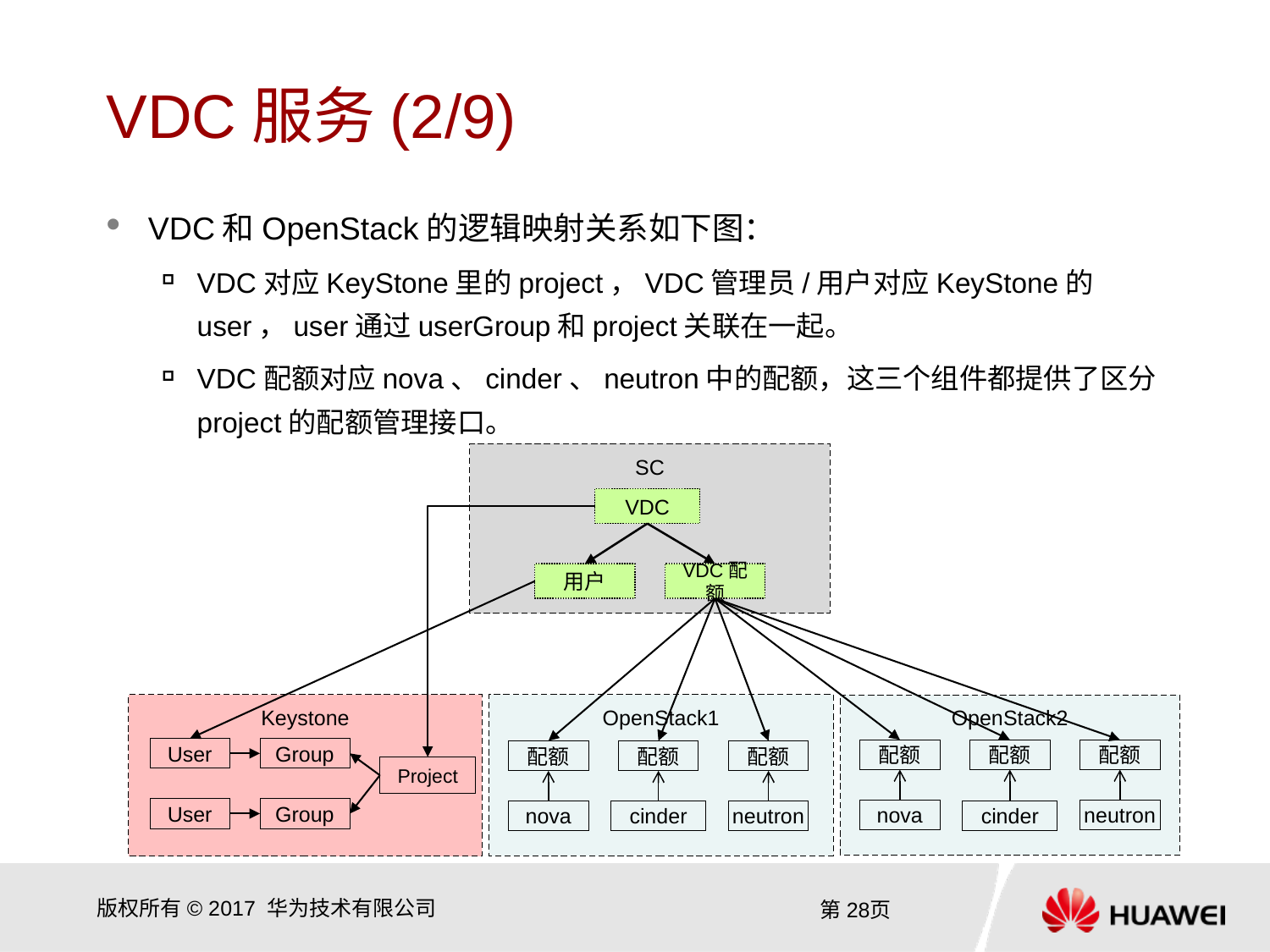

# VDC服务(2/9)
VDC和OpenStack的逻辑映射关系如下图：
VDC对应KeyStone里的project，VDC管理员/用户对应KeyStone的user，user通过userGroup和project关联在一起。
VDC配额对应nova、cinder、neutron中的配额，这三个组件都提供了区分project的配额管理接口。

SC
VDC
用户
VDC配额
Keystone
OpenStack1
OpenStack2
User
Group
配额
配额
配额
配额
配额
配额
Project
User
Group
nova
neutron
nova
cinder
neutron
cinder